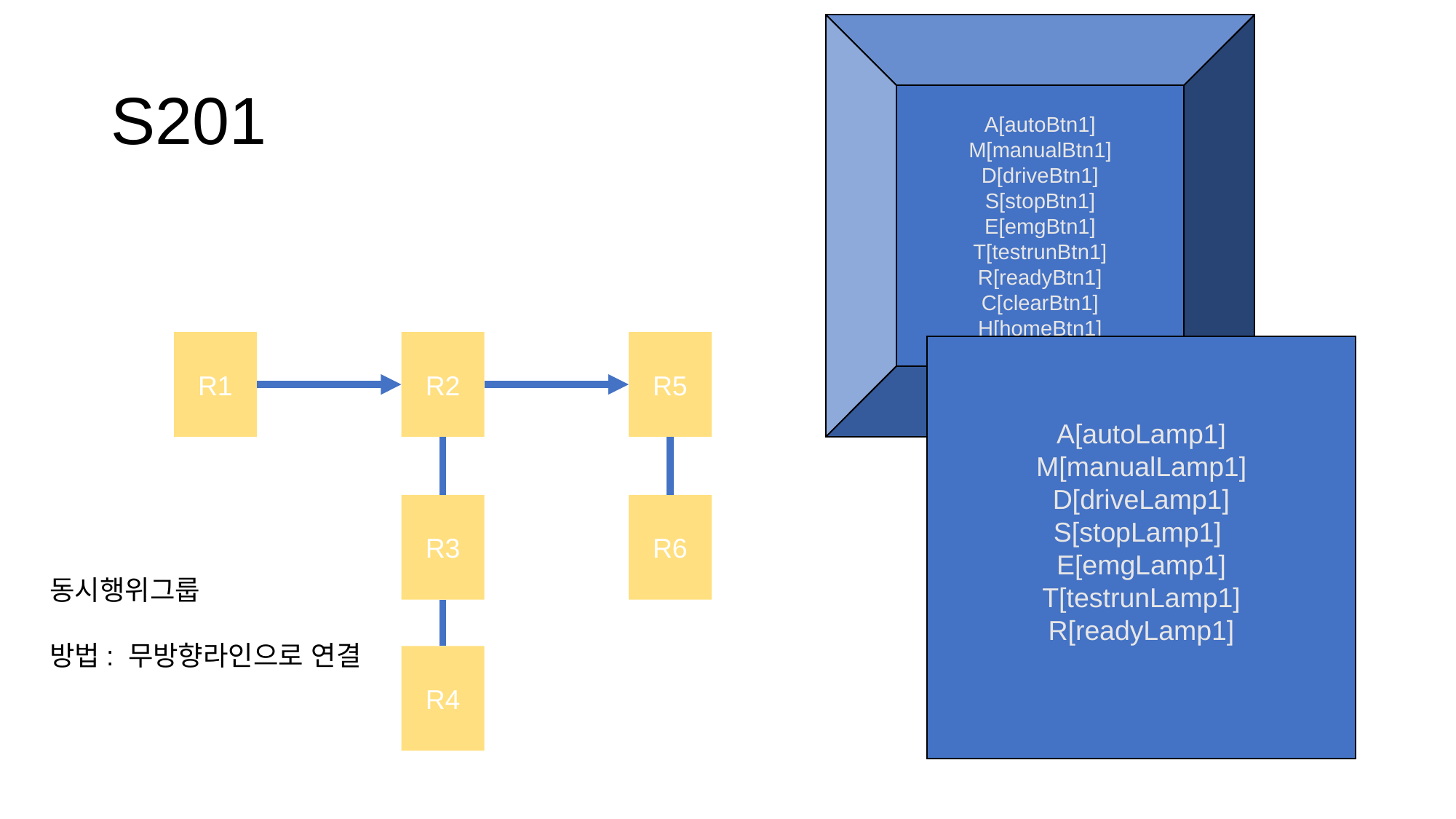

A[autoBtn1]
M[manualBtn1]
D[driveBtn1]
S[stopBtn1]
E[emgBtn1]
T[testrunBtn1]
R[readyBtn1]
C[clearBtn1]
H[homeBtn1]
# S201
R1
R2
R5
A[autoLamp1]
M[manualLamp1]
D[driveLamp1]
S[stopLamp1]
E[emgLamp1]
T[testrunLamp1]
R[readyLamp1]

R3
R6
동시행위그룹

방법: 무방향라인으로 연결
R4